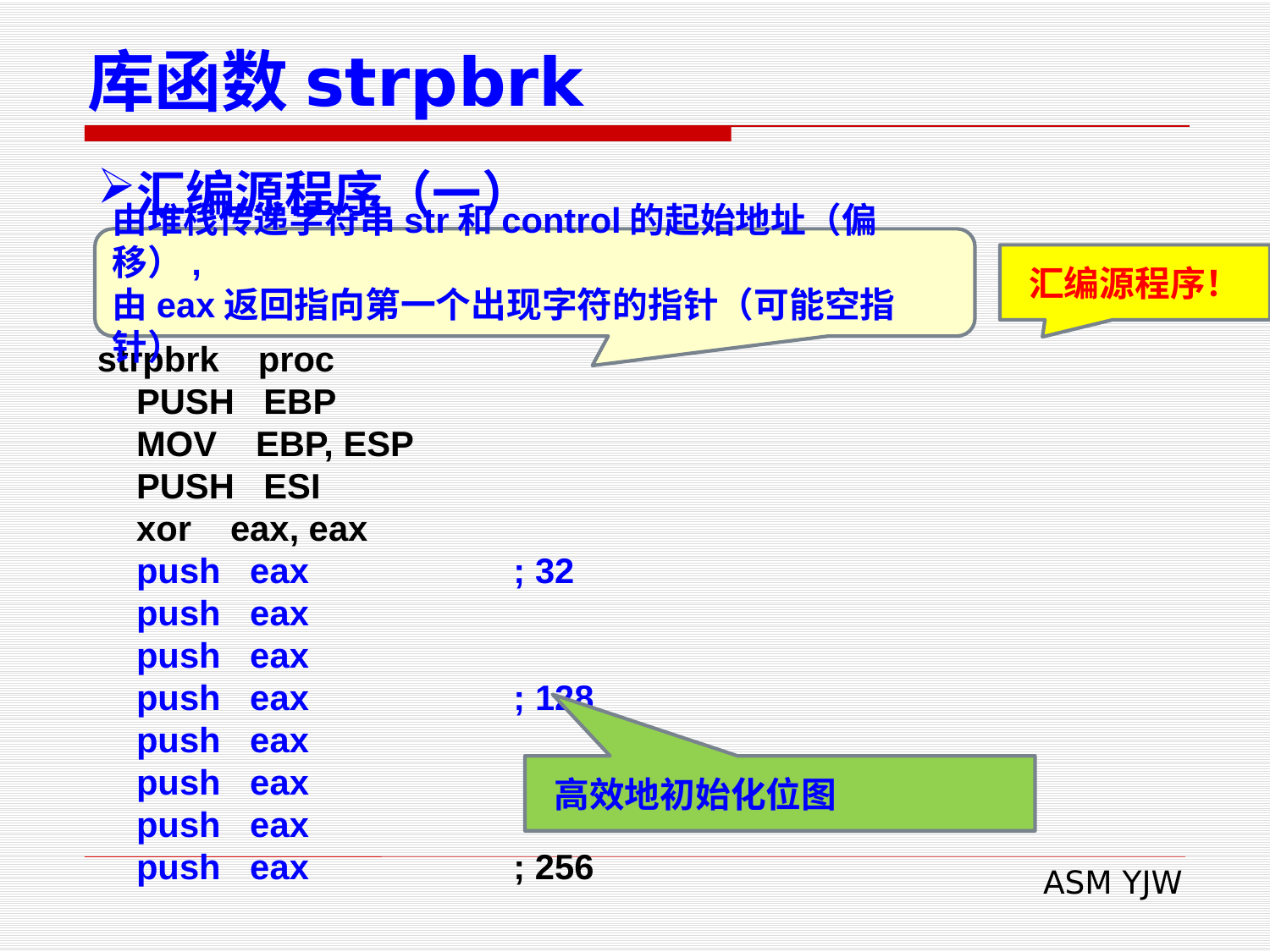

# 库函数strpbrk
汇编源程序（一）
由堆栈传递字符串str和control的起始地址（偏移）,
由eax返回指向第一个出现字符的指针（可能空指针）
 汇编源程序！
strpbrk    proc
    PUSH   EBP
    MOV    EBP, ESP
    PUSH   ESI
    xor    eax, eax
    push   eax                     ; 32
    push   eax
    push   eax
    push   eax                     ; 128
    push   eax
    push   eax
    push   eax
    push   eax                     ; 256
 高效地初始化位图